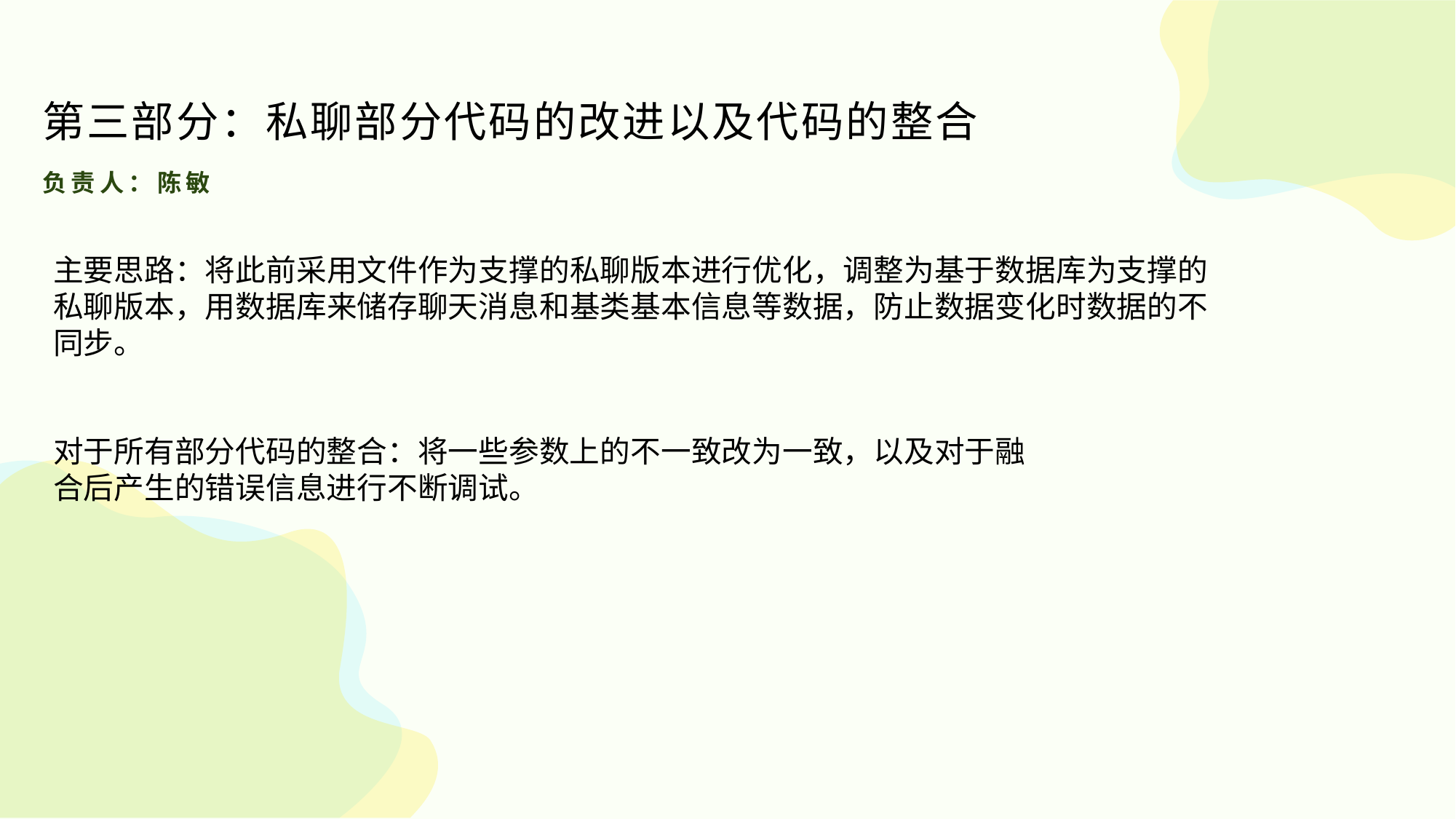

第三部分：私聊部分代码的改进以及代码的整合
负责人：陈敏
主要思路：将此前采用文件作为支撑的私聊版本进行优化，调整为基于数据库为支撑的私聊版本，用数据库来储存聊天消息和基类基本信息等数据，防止数据变化时数据的不同步。
对于所有部分代码的整合：将一些参数上的不一致改为一致，以及对于融合后产生的错误信息进行不断调试。